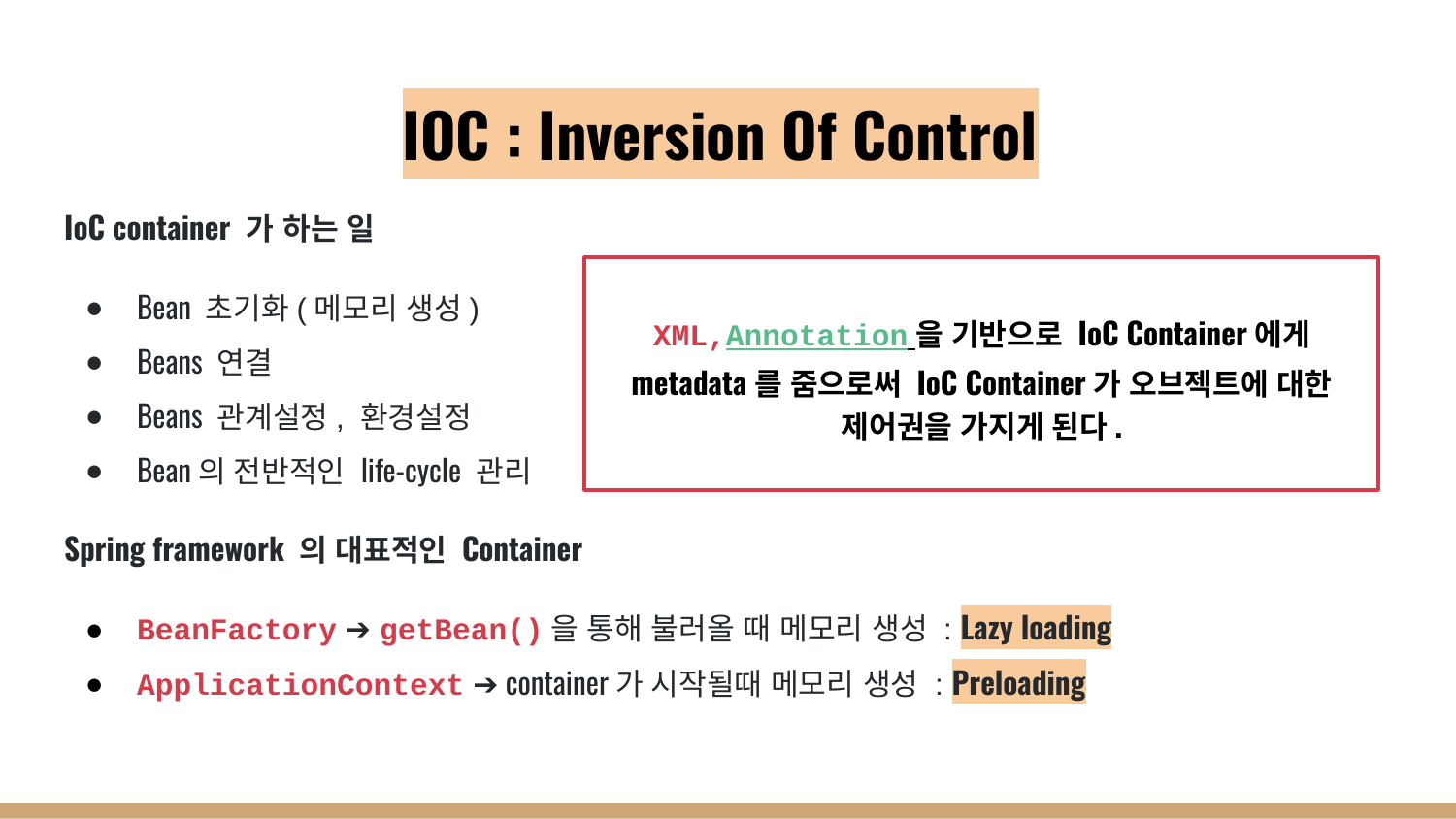

# IOC : Inversion Of Control
IoC container 가 하는 일
Bean 초기화(메모리 생성)
Beans 연결
Beans 관계설정, 환경설정
Bean의 전반적인 life-cycle 관리
Spring framework 의 대표적인 Container
BeanFactory ➔ getBean()을 통해 불러올 때 메모리 생성 : Lazy loading
ApplicationContext ➔ container가 시작될때 메모리 생성 : Preloading

XML,Annotation 을 기반으로 IoC Container에게 metadata를 줌으로써 IoC Container가 오브젝트에 대한 제어권을 가지게 된다.